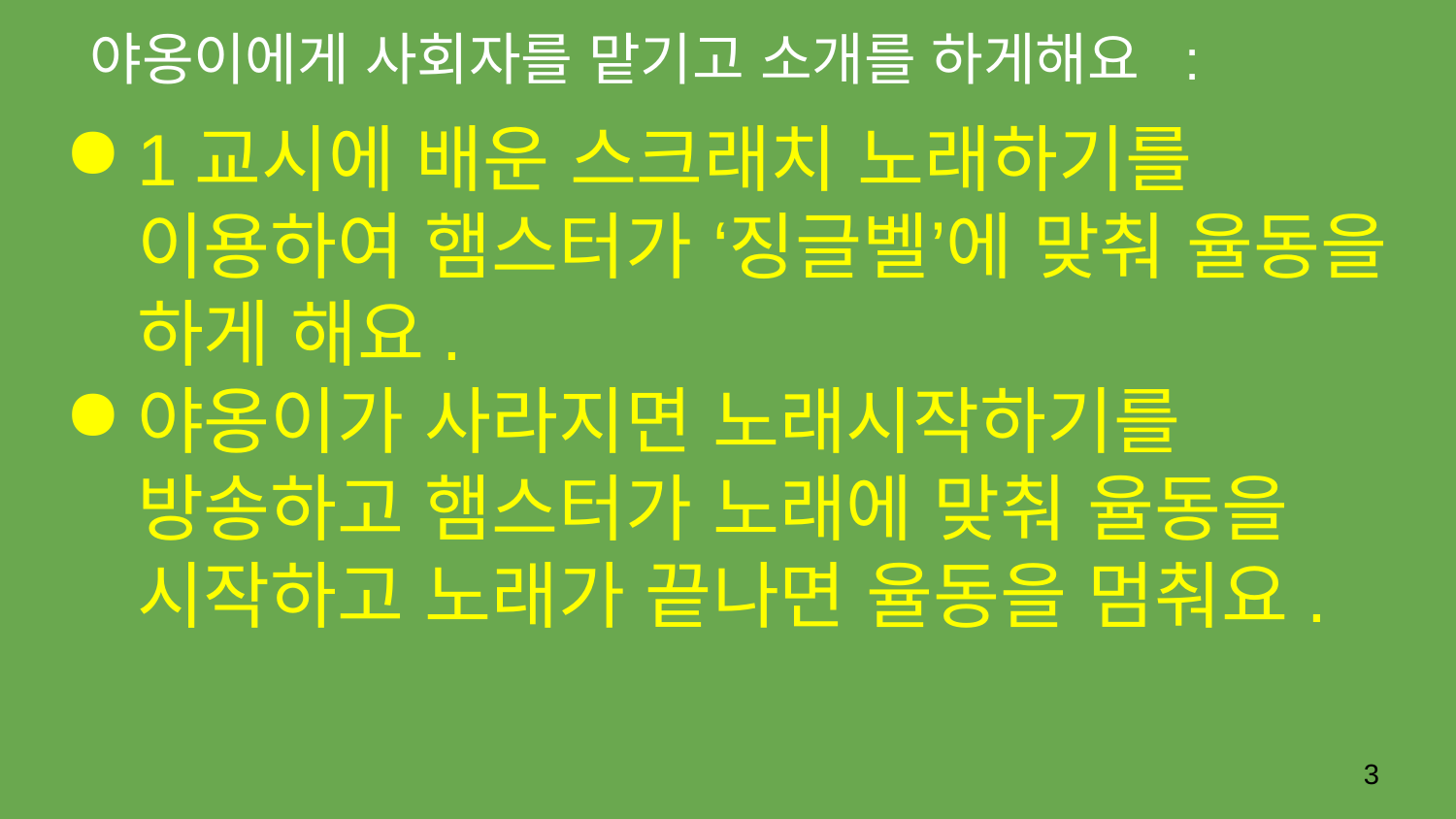

# 야옹이에게 사회자를 맡기고 소개를 하게해요  :
1교시에 배운 스크래치 노래하기를 이용하여 햄스터가 ‘징글벨’에 맞춰 율동을 하게 해요.
야옹이가 사라지면 노래시작하기를 방송하고 햄스터가 노래에 맞춰 율동을 시작하고 노래가 끝나면 율동을 멈춰요.
3